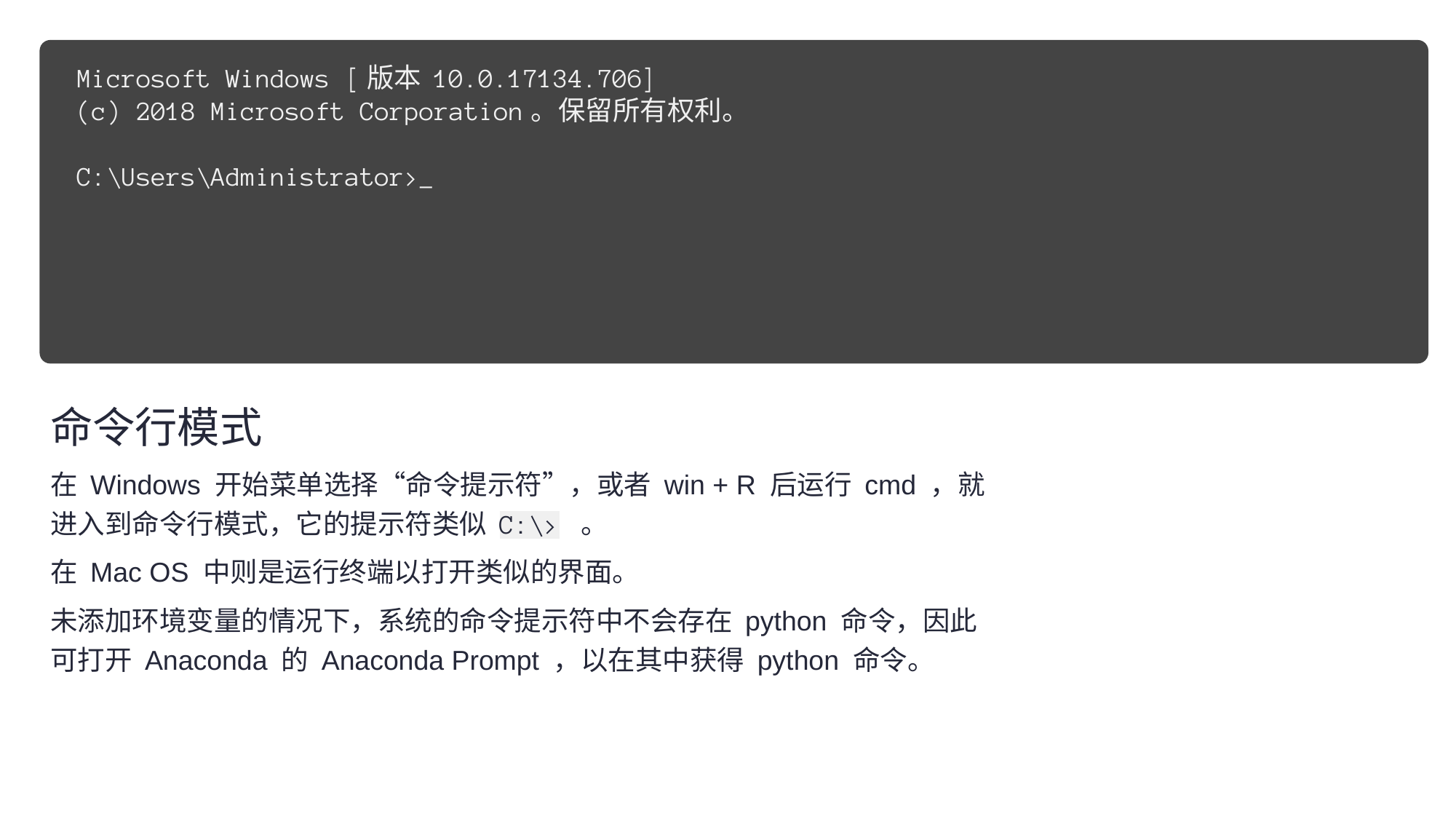

Microsoft Windows [版本 10.0.17134.706]
(c) 2018 Microsoft Corporation。保留所有权利。

C:\Users\Administrator>_
命令行模式
在 Windows 开始菜单选择“命令提示符”，或者 win + R 后运行 cmd ，就进入到命令行模式，它的提示符类似 C:\> 。
在 Mac OS 中则是运行终端以打开类似的界面。
未添加环境变量的情况下，系统的命令提示符中不会存在 python 命令，因此可打开 Anaconda 的 Anaconda Prompt ，以在其中获得 python 命令。